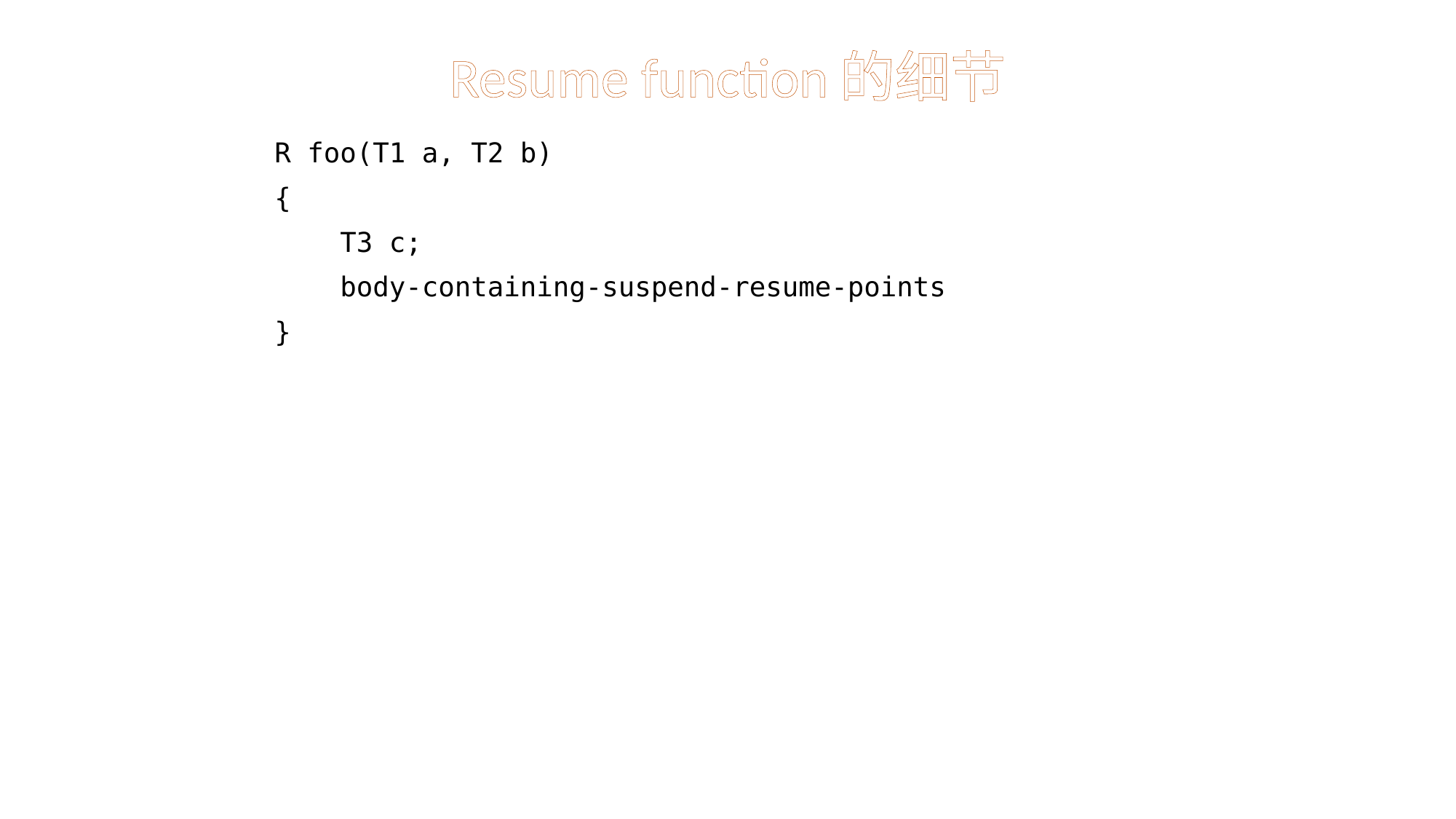

# Resume function的细节
R foo(T1 a, T2 b)
{
    T3 c;
    body-containing-suspend-resume-points
}